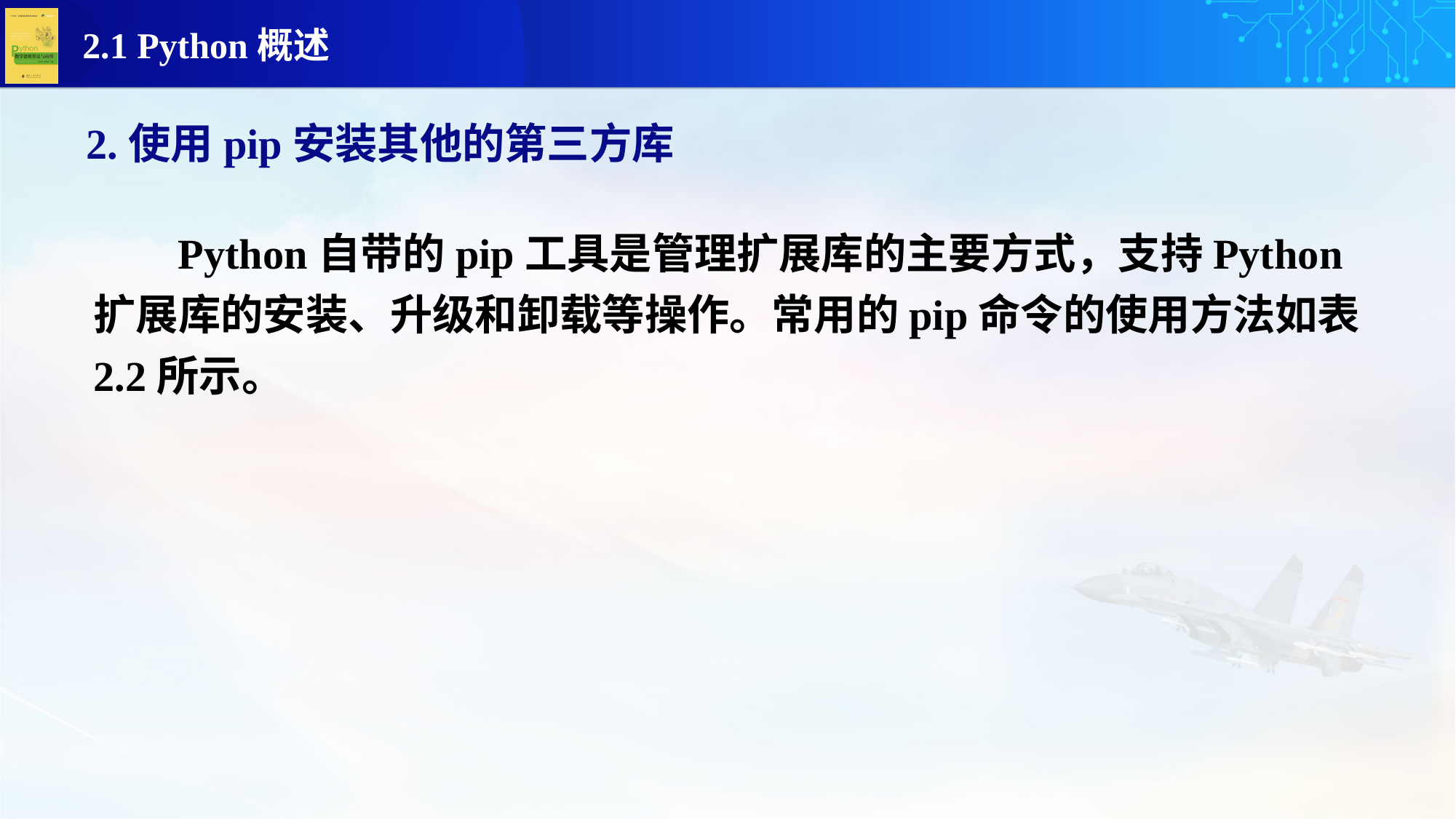

2.使用pip安装其他的第三方库

        Python自带的pip工具是管理扩展库的主要方式，支持Python扩展库的安装、升级和卸载等操作。常用的pip命令的使用方法如表2.2所示。